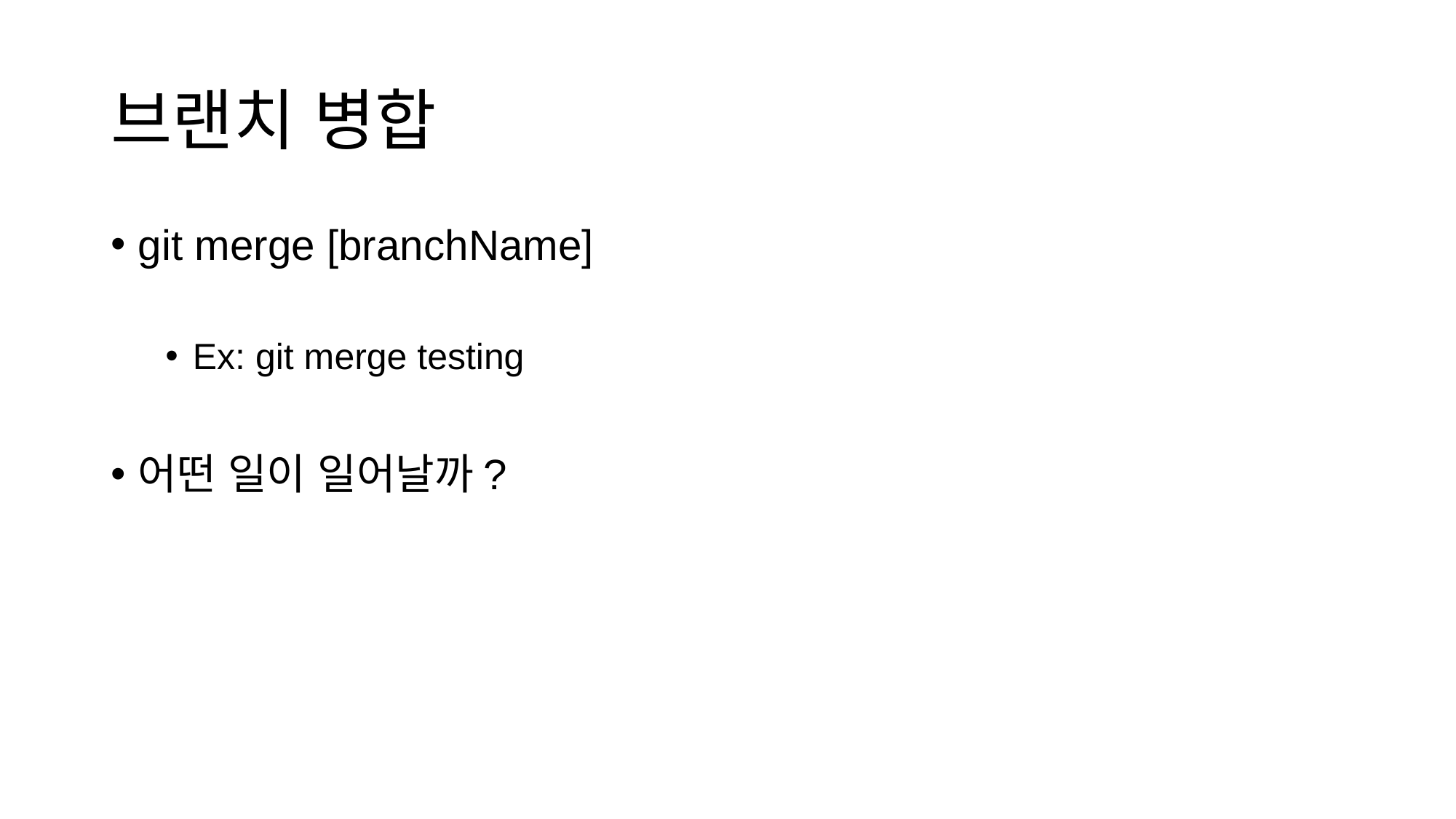

# 브랜치 병합
git merge [branchName]

Ex: git merge testing

어떤 일이 일어날까?